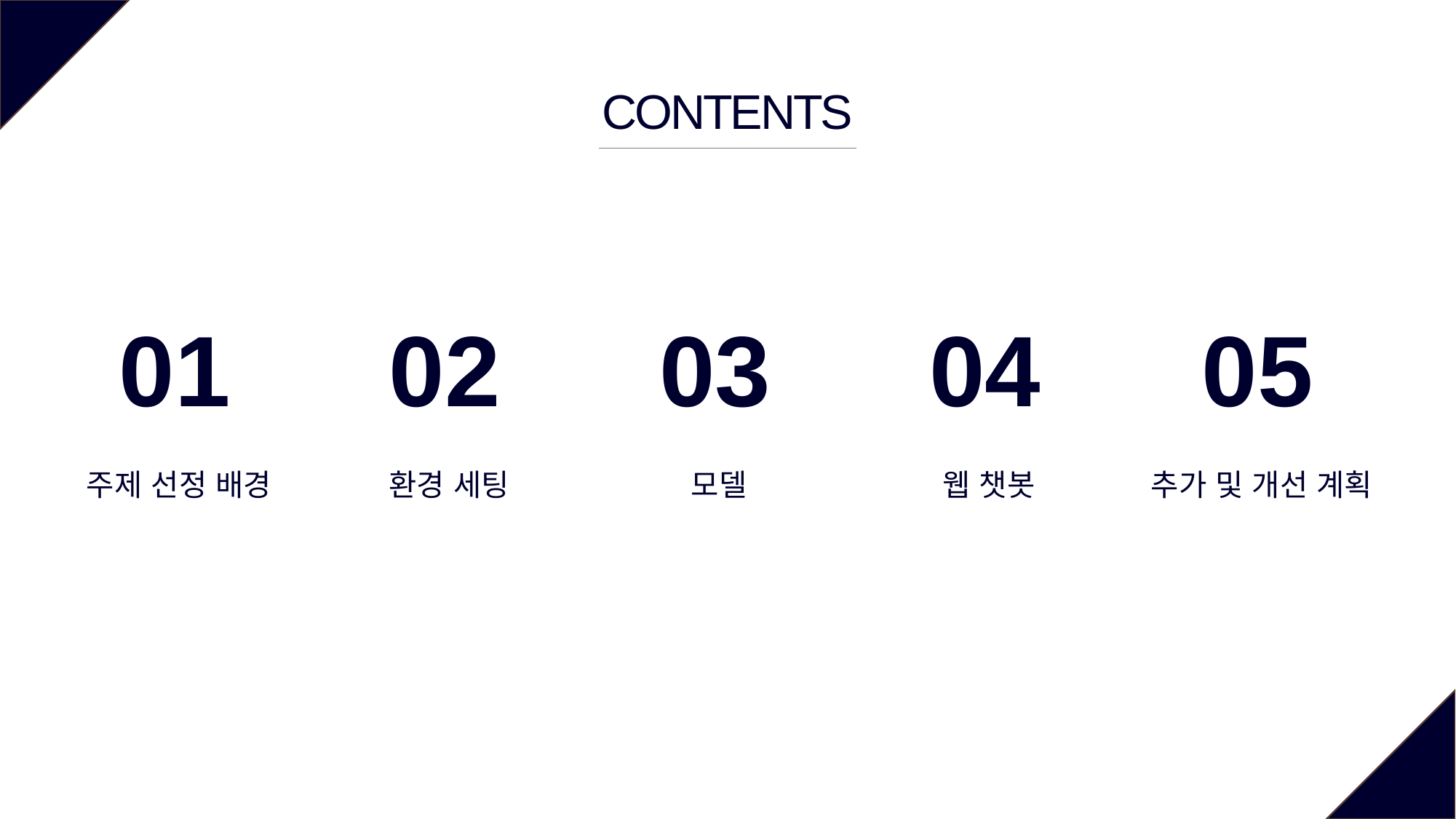

CONTENTS
01
02
03
04
05
모델
웹 챗봇
추가 및 개선 계획
주제 선정 배경
환경 세팅